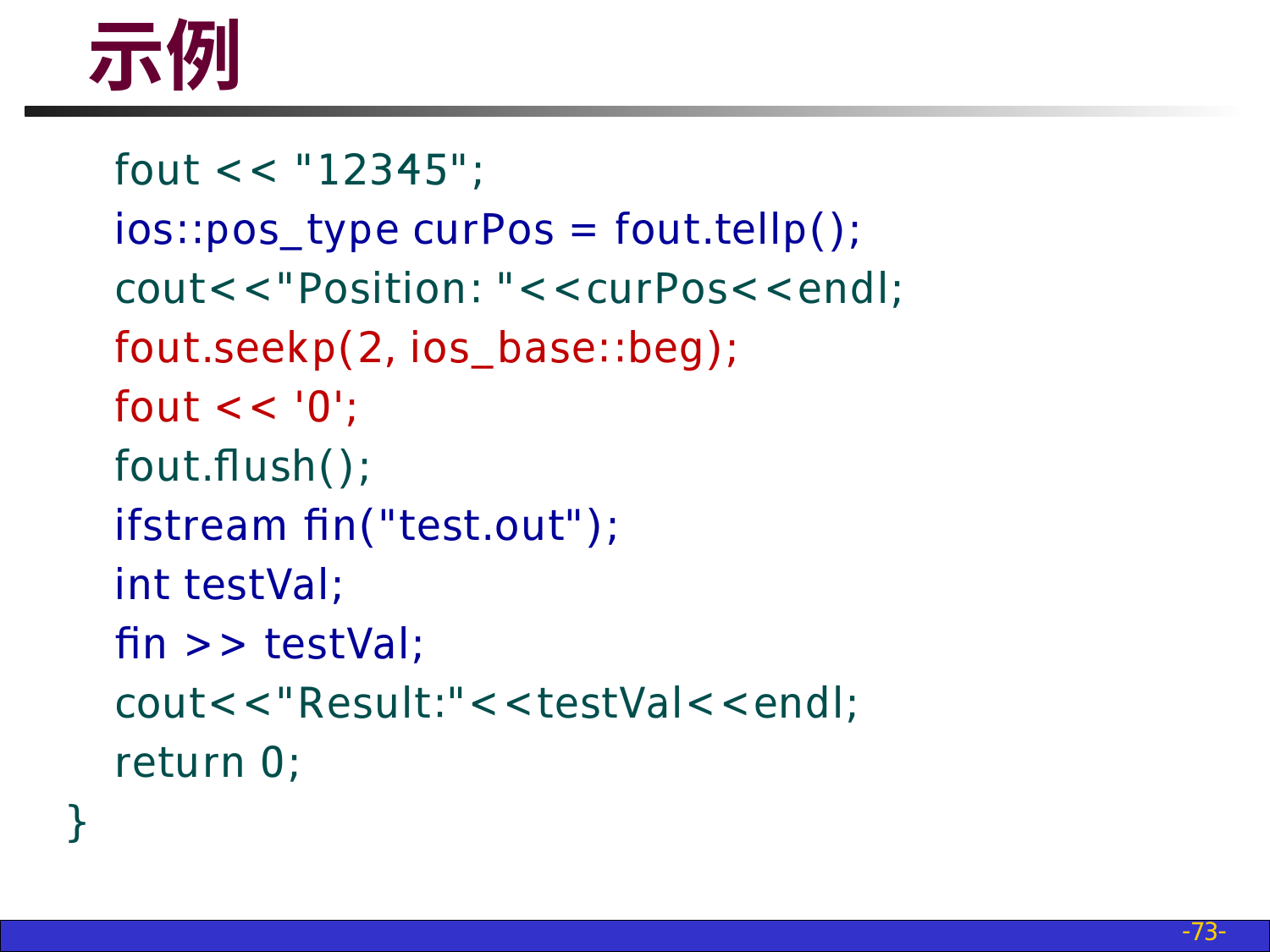

# 示例
	fout << "12345";
	ios::pos_type curPos = fout.tellp();
	cout<<"Position: "<<curPos<<endl;
	fout.seekp(2, ios_base::beg);
	fout << '0';
	fout.flush();
	ifstream fin("test.out");
	int testVal;
	fin >> testVal;
	cout<<"Result:"<<testVal<<endl;
	return 0;
}

-73-